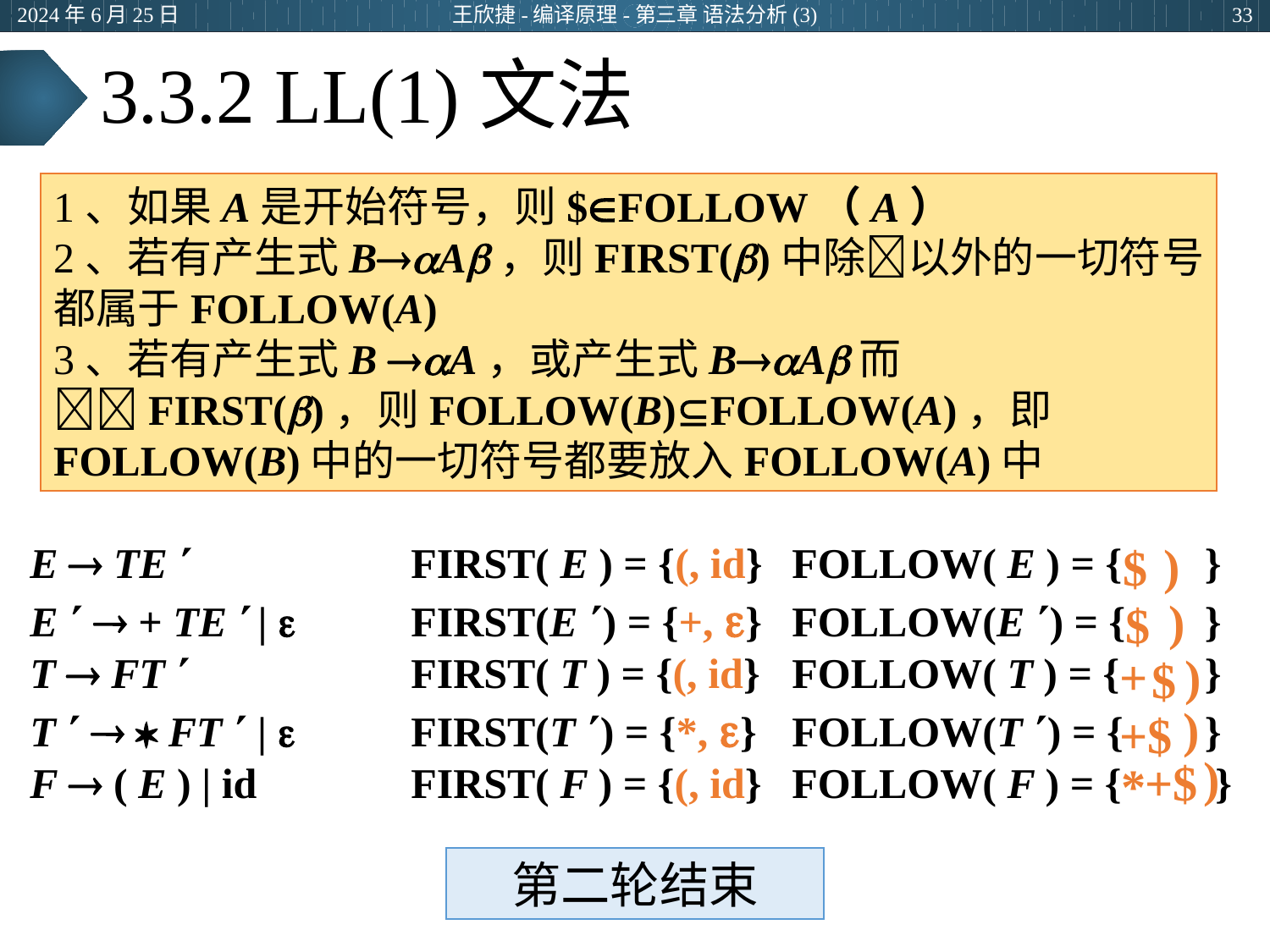

2024年6月25日
王欣捷-编译原理-第三章 语法分析(3)
33
# 3.3.2 LL(1)文法
1、如果A是开始符号，则$∈FOLLOW（A）
2、若有产生式B→αAβ，则FIRST(β)中除ε以外的一切符号都属于FOLLOW(A)
3、若有产生式B →αA，或产生式B→αAβ而ε∈FIRST(β)，则FOLLOW(B)⊆FOLLOW(A)，即FOLLOW(B)中的一切符号都要放入FOLLOW(A)中

E → TE ′ 		FIRST( E ) = {(, id}	FOLLOW( E ) = {	   }
E ′ → + TE ′ | ε 	FIRST(E ′) = {+, ε}	FOLLOW(E ′) = {	   }
T → FT ′ 		FIRST( T ) = {(, id}	FOLLOW( T ) = {	   }
T ′ → ∗ FT ′ | ε 	FIRST(T ′) = {*, ε}	FOLLOW(T ′) = {	   }
F → ( E ) | id		FIRST( F ) = {(, id}	FOLLOW( F ) = {	    }

)
$
)
$
+
)
$
)
+$
)
+$
*
第二轮结束